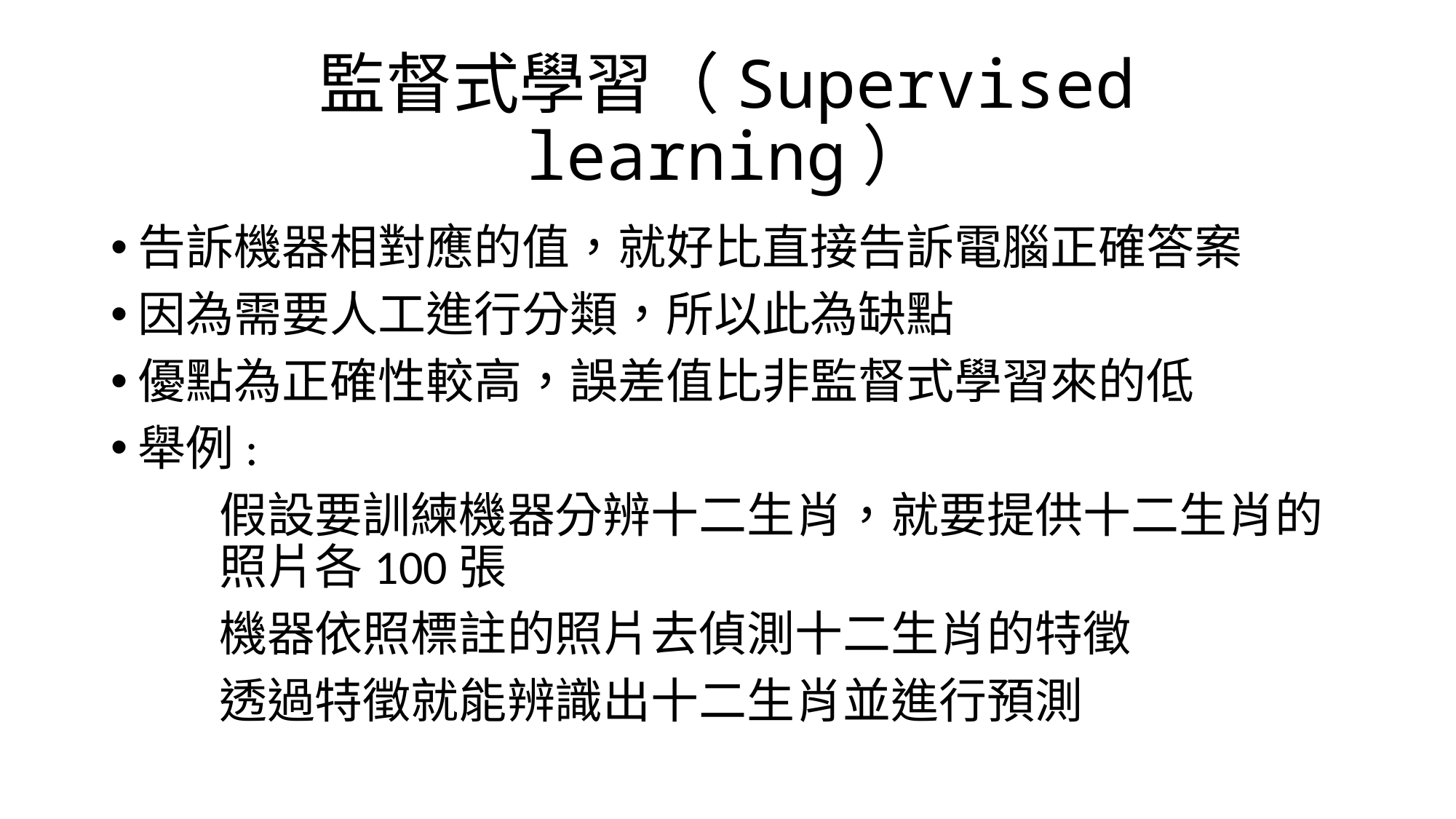

# 監督式學習（Supervised learning）
告訴機器相對應的值，就好比直接告訴電腦正確答案
因為需要人工進行分類，所以此為缺點
優點為正確性較高，誤差值比非監督式學習來的低
舉例:
	假設要訓練機器分辨十二生肖，就要提供十二生肖的	照片各100張
	機器依照標註的照片去偵測十二生肖的特徵
	透過特徵就能辨識出十二生肖並進行預測